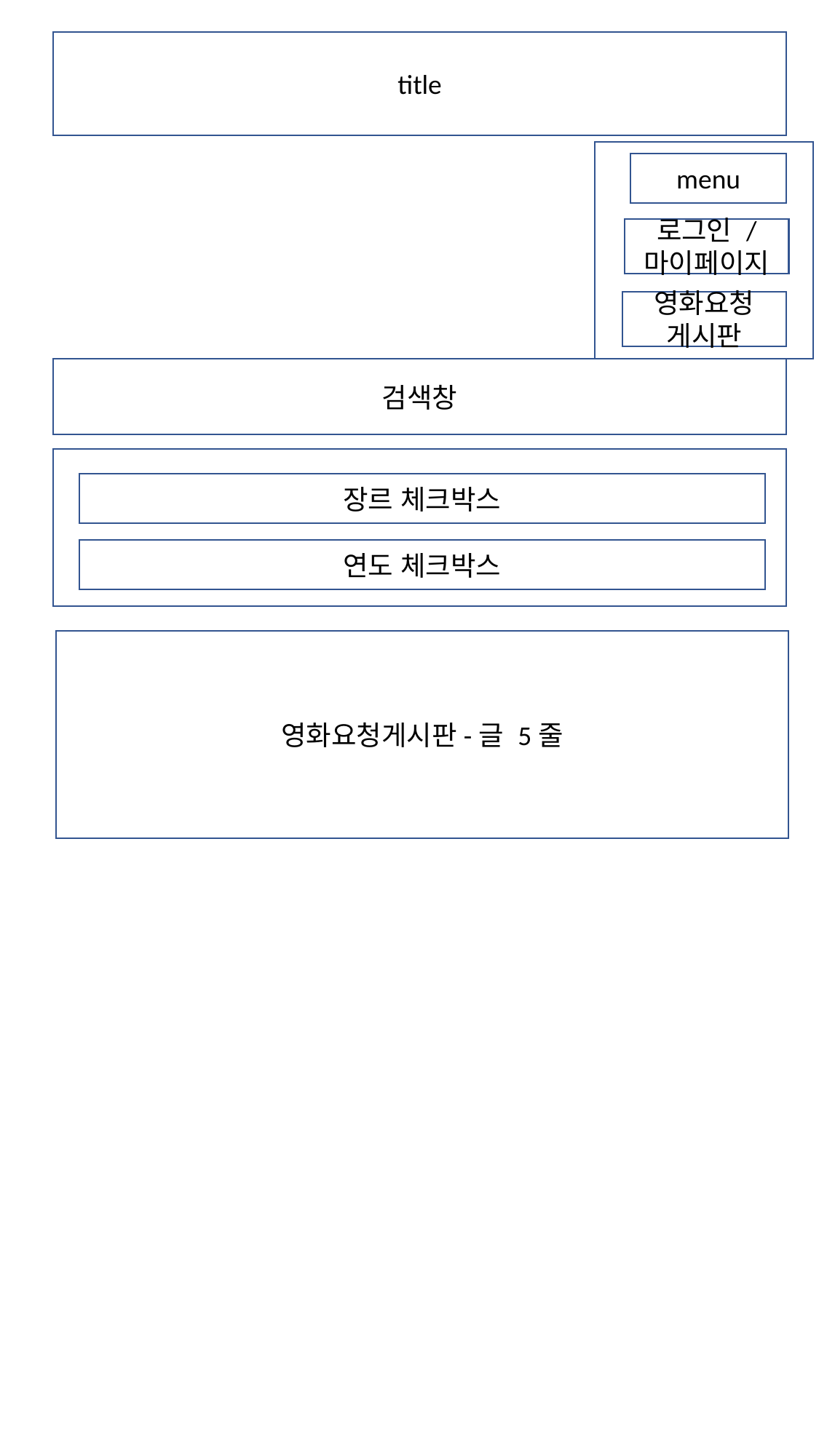

title

menu
메뉴 버튼 누르면 보이게
로그인 / 마이페이지
영화요청 게시판
검색창

장르 체크박스
연도 체크박스
영화요청게시판-글 5줄